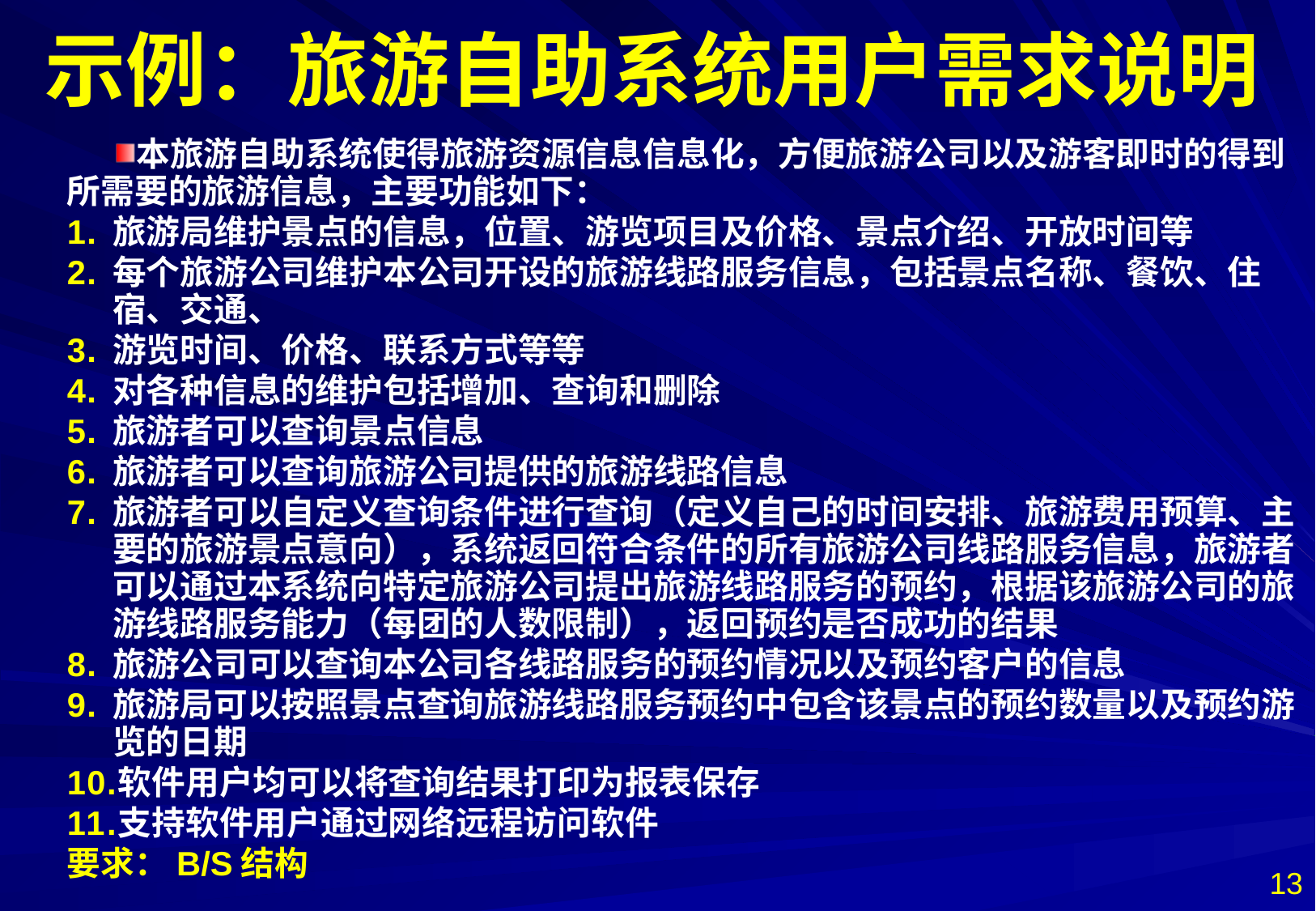

# 示例：旅游自助系统用户需求说明
本旅游自助系统使得旅游资源信息信息化，方便旅游公司以及游客即时的得到所需要的旅游信息，主要功能如下：
旅游局维护景点的信息，位置、游览项目及价格、景点介绍、开放时间等
每个旅游公司维护本公司开设的旅游线路服务信息，包括景点名称、餐饮、住宿、交通、
游览时间、价格、联系方式等等
对各种信息的维护包括增加、查询和删除
旅游者可以查询景点信息
旅游者可以查询旅游公司提供的旅游线路信息
旅游者可以自定义查询条件进行查询（定义自己的时间安排、旅游费用预算、主要的旅游景点意向），系统返回符合条件的所有旅游公司线路服务信息，旅游者可以通过本系统向特定旅游公司提出旅游线路服务的预约，根据该旅游公司的旅游线路服务能力（每团的人数限制），返回预约是否成功的结果
旅游公司可以查询本公司各线路服务的预约情况以及预约客户的信息
旅游局可以按照景点查询旅游线路服务预约中包含该景点的预约数量以及预约游览的日期
软件用户均可以将查询结果打印为报表保存
支持软件用户通过网络远程访问软件
要求：B/S结构
13